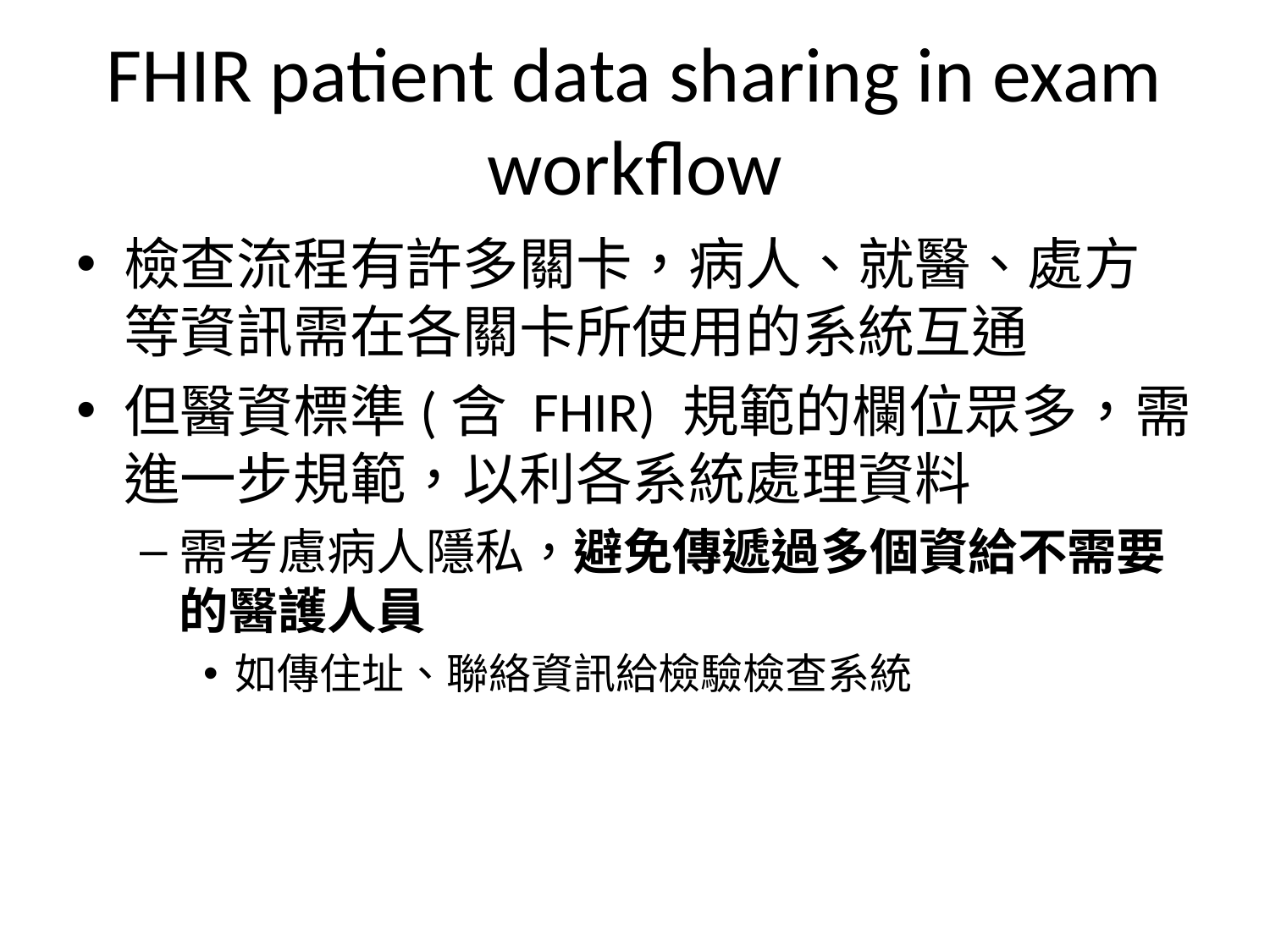

# FHIR patient data sharing in exam workflow
檢查流程有許多關卡，病人、就醫、處方等資訊需在各關卡所使用的系統互通
但醫資標準(含 FHIR) 規範的欄位眾多，需進一步規範，以利各系統處理資料
需考慮病人隱私，避免傳遞過多個資給不需要的醫護人員
如傳住址、聯絡資訊給檢驗檢查系統